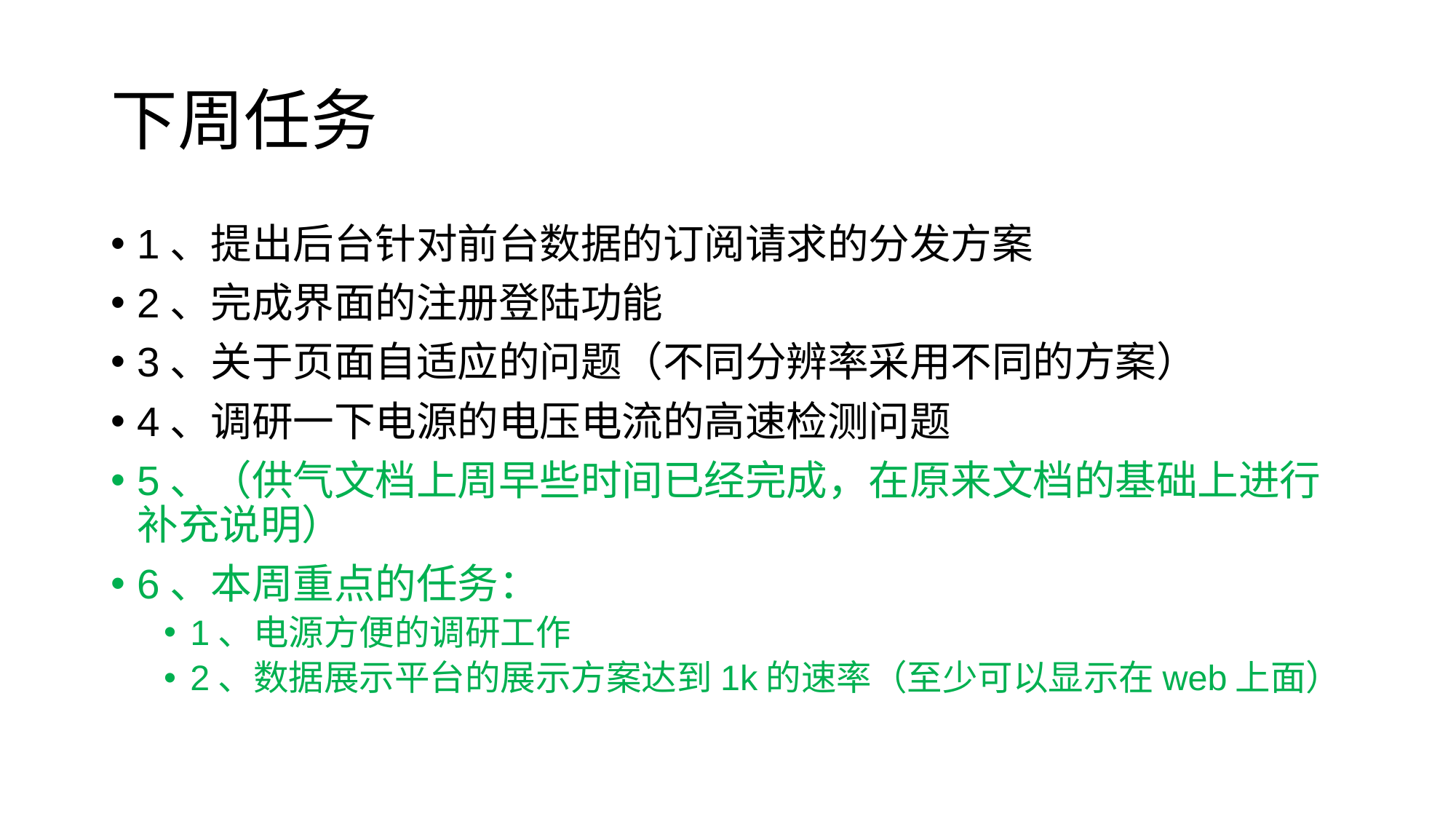

# 下周任务
1、提出后台针对前台数据的订阅请求的分发方案
2、完成界面的注册登陆功能
3、关于页面自适应的问题（不同分辨率采用不同的方案）
4、调研一下电源的电压电流的高速检测问题
5、（供气文档上周早些时间已经完成，在原来文档的基础上进行补充说明）
6、本周重点的任务：
1、电源方便的调研工作
2、数据展示平台的展示方案达到1k的速率（至少可以显示在web上面）